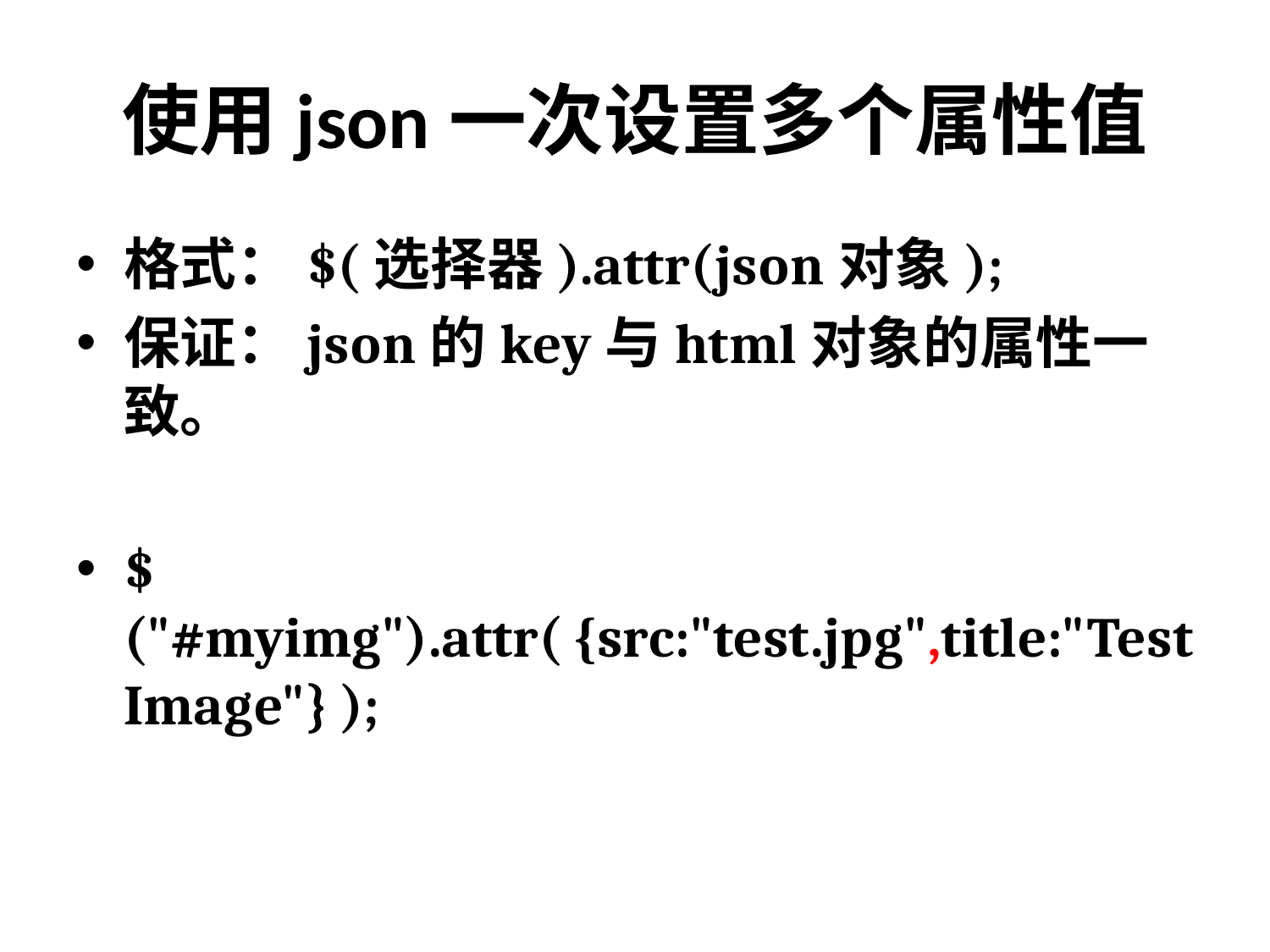

# 使用json一次设置多个属性值
格式：$(选择器).attr(json对象);
保证：json的key与html对象的属性一致。

$("#myimg").attr( {src:"test.jpg",title:"Test Image"} );